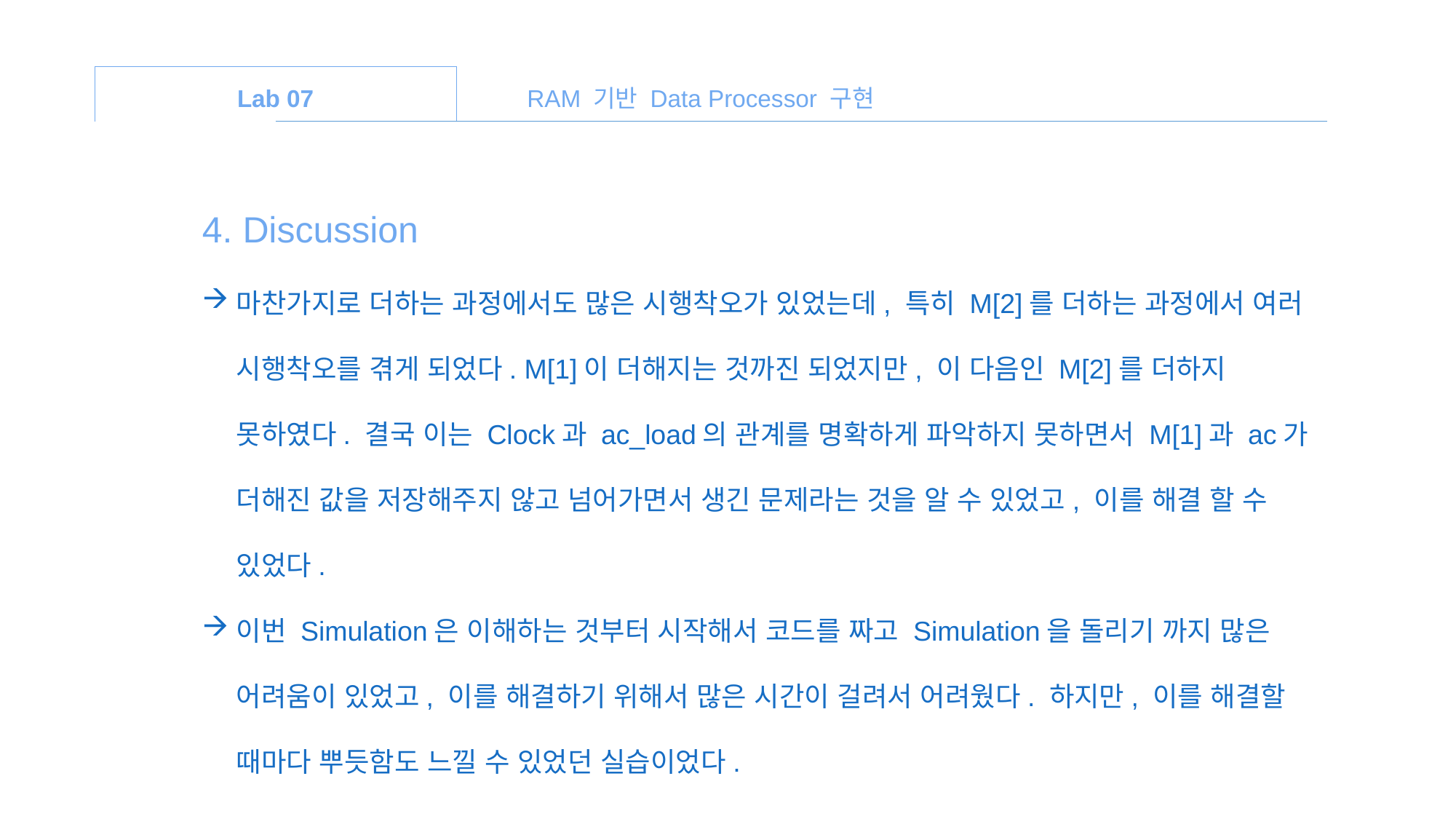

Lab 07
RAM 기반 Data Processor 구현
4. Discussion
마찬가지로 더하는 과정에서도 많은 시행착오가 있었는데, 특히 M[2]를 더하는 과정에서 여러 시행착오를 겪게 되었다. M[1]이 더해지는 것까진 되었지만, 이 다음인 M[2]를 더하지 못하였다. 결국 이는 Clock과 ac_load의 관계를 명확하게 파악하지 못하면서 M[1]과 ac가 더해진 값을 저장해주지 않고 넘어가면서 생긴 문제라는 것을 알 수 있었고, 이를 해결 할 수 있었다.
이번 Simulation은 이해하는 것부터 시작해서 코드를 짜고 Simulation을 돌리기 까지 많은 어려움이 있었고, 이를 해결하기 위해서 많은 시간이 걸려서 어려웠다. 하지만, 이를 해결할 때마다 뿌듯함도 느낄 수 있었던 실습이었다.